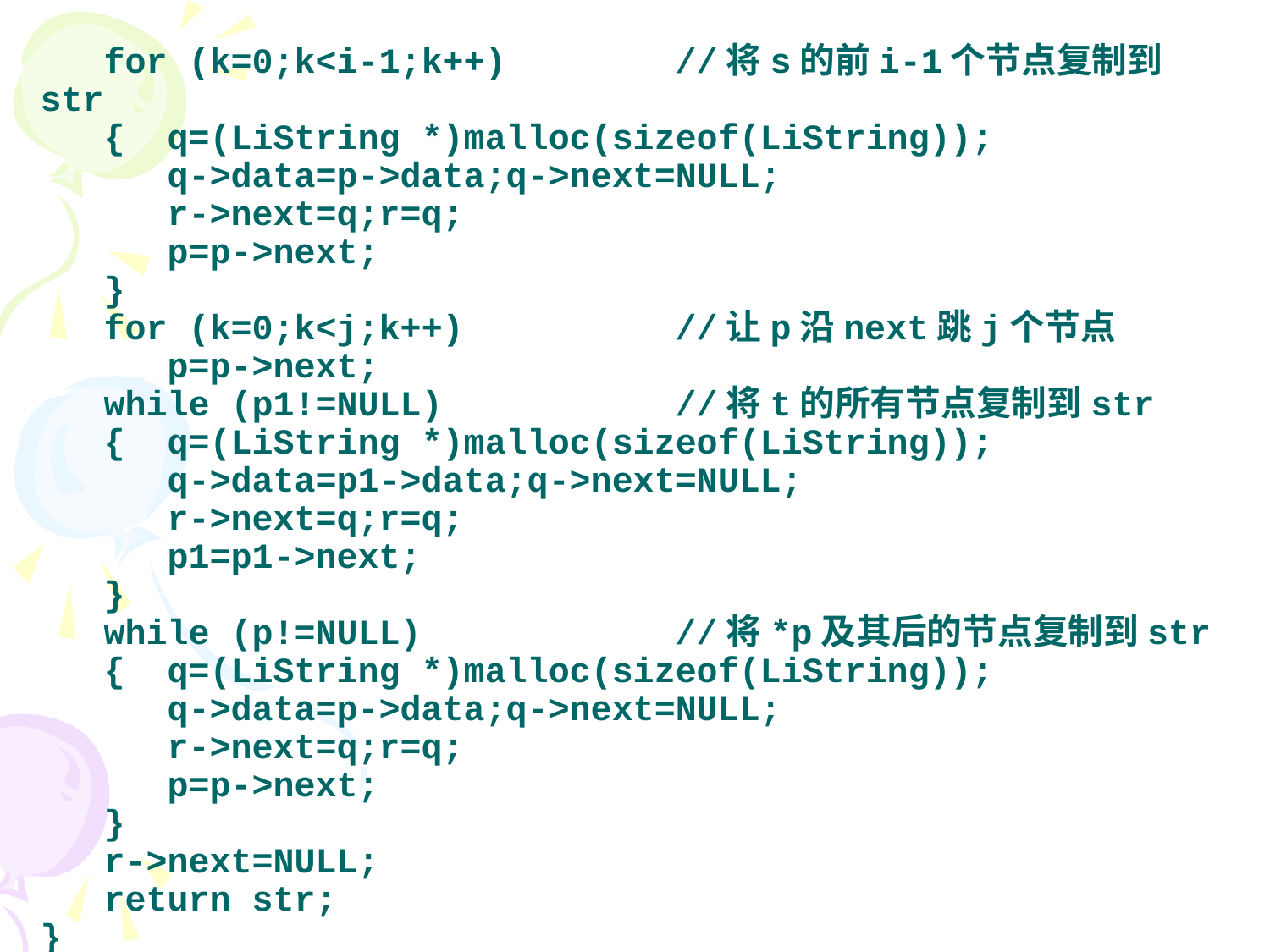

for (k=0;k<i-1;k++)  	//将s的前i-1个节点复制到str
   {  q=(LiString *)malloc(sizeof(LiString));
	q->data=p->data;q->next=NULL;
	r->next=q;r=q;
	p=p->next;
   }
   for (k=0;k<j;k++)		//让p沿next跳j个节点
	p=p->next;
   while (p1!=NULL)		//将t的所有节点复制到str
   {  q=(LiString *)malloc(sizeof(LiString));
	q->data=p1->data;q->next=NULL;
	r->next=q;r=q;
	p1=p1->next;
   }
   while (p!=NULL)		//将*p及其后的节点复制到str
   {  q=(LiString *)malloc(sizeof(LiString));
	q->data=p->data;q->next=NULL;
	r->next=q;r=q;
	p=p->next;
   }
   r->next=NULL;
   return str;
}